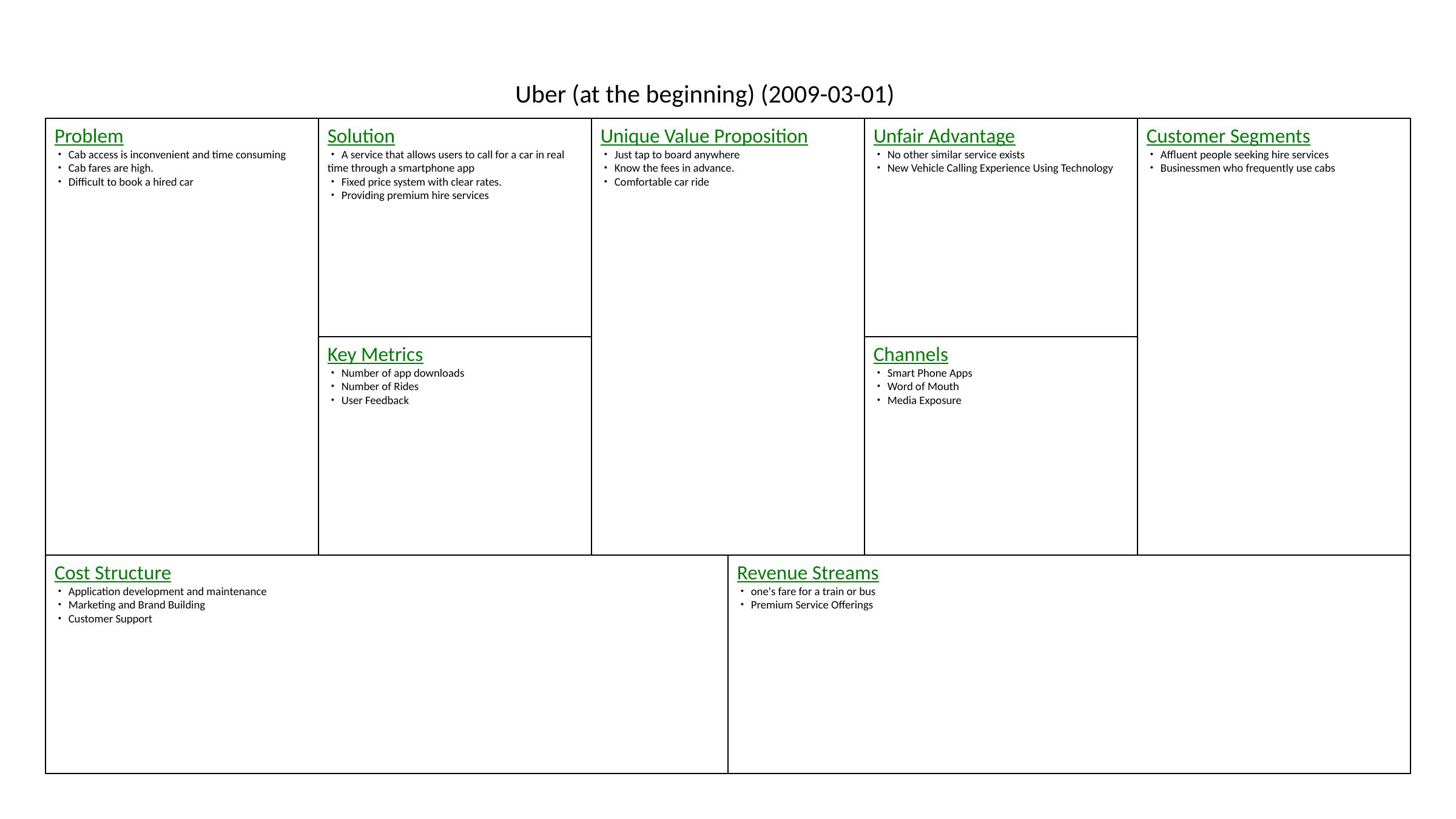

Uber (at the beginning) (2009-03-01)
Problem
・Cab access is inconvenient and time consuming
・Cab fares are high.
・Difficult to book a hired car
Solution
・A service that allows users to call for a car in real time through a smartphone app
・Fixed price system with clear rates.
・Providing premium hire services
Unique Value Proposition
・Just tap to board anywhere
・Know the fees in advance.
・Comfortable car ride
Unfair Advantage
・No other similar service exists
・New Vehicle Calling Experience Using Technology
Customer Segments
・Affluent people seeking hire services
・Businessmen who frequently use cabs
Key Metrics
・Number of app downloads
・Number of Rides
・User Feedback
Channels
・Smart Phone Apps
・Word of Mouth
・Media Exposure
Cost Structure
・Application development and maintenance
・Marketing and Brand Building
・Customer Support
Revenue Streams
・one's fare for a train or bus
・Premium Service Offerings